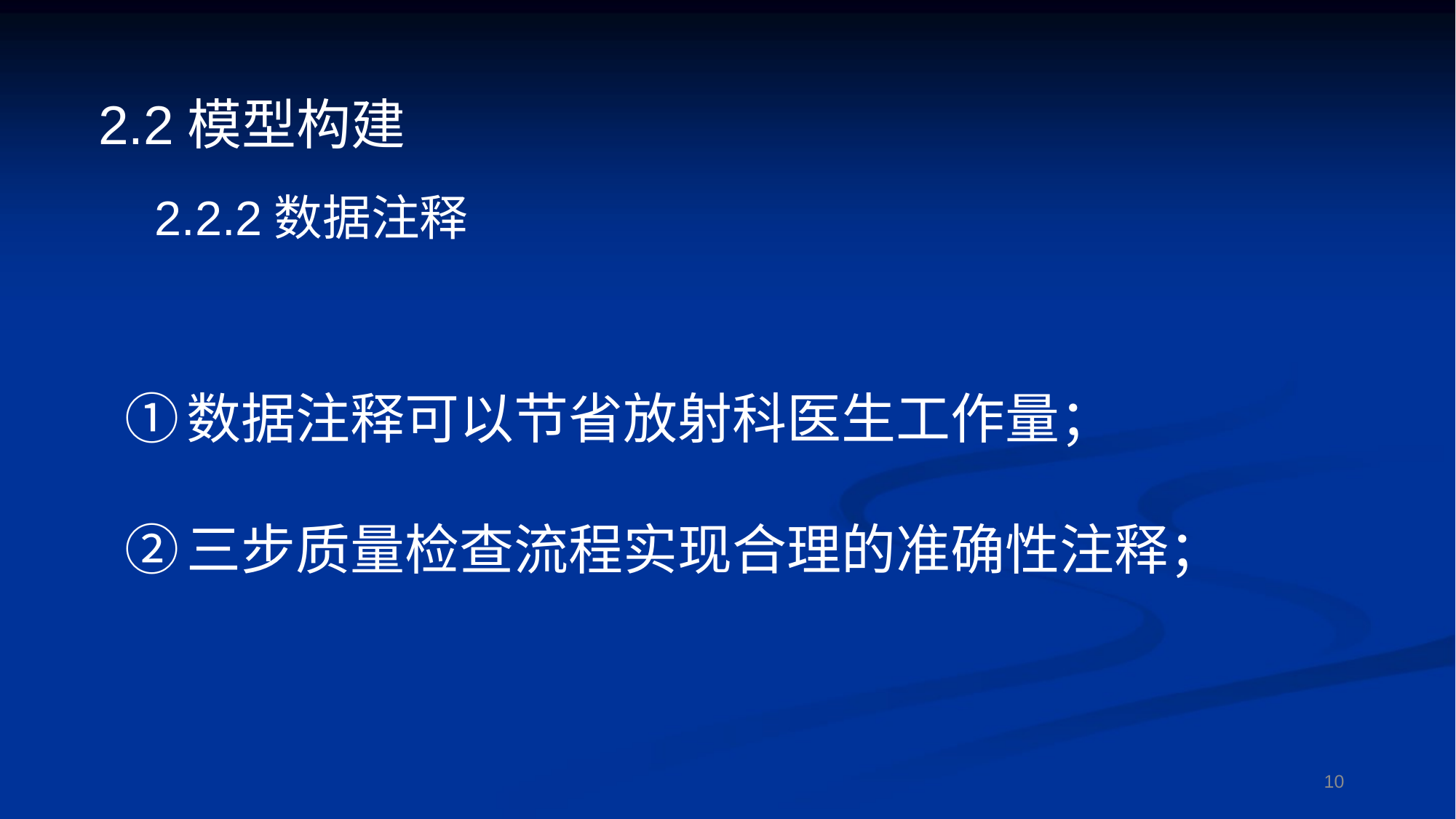

2.2模型构建
2.2.2数据注释
数据注释可以节省放射科医生工作量；
三步质量检查流程实现合理的准确性注释；

10